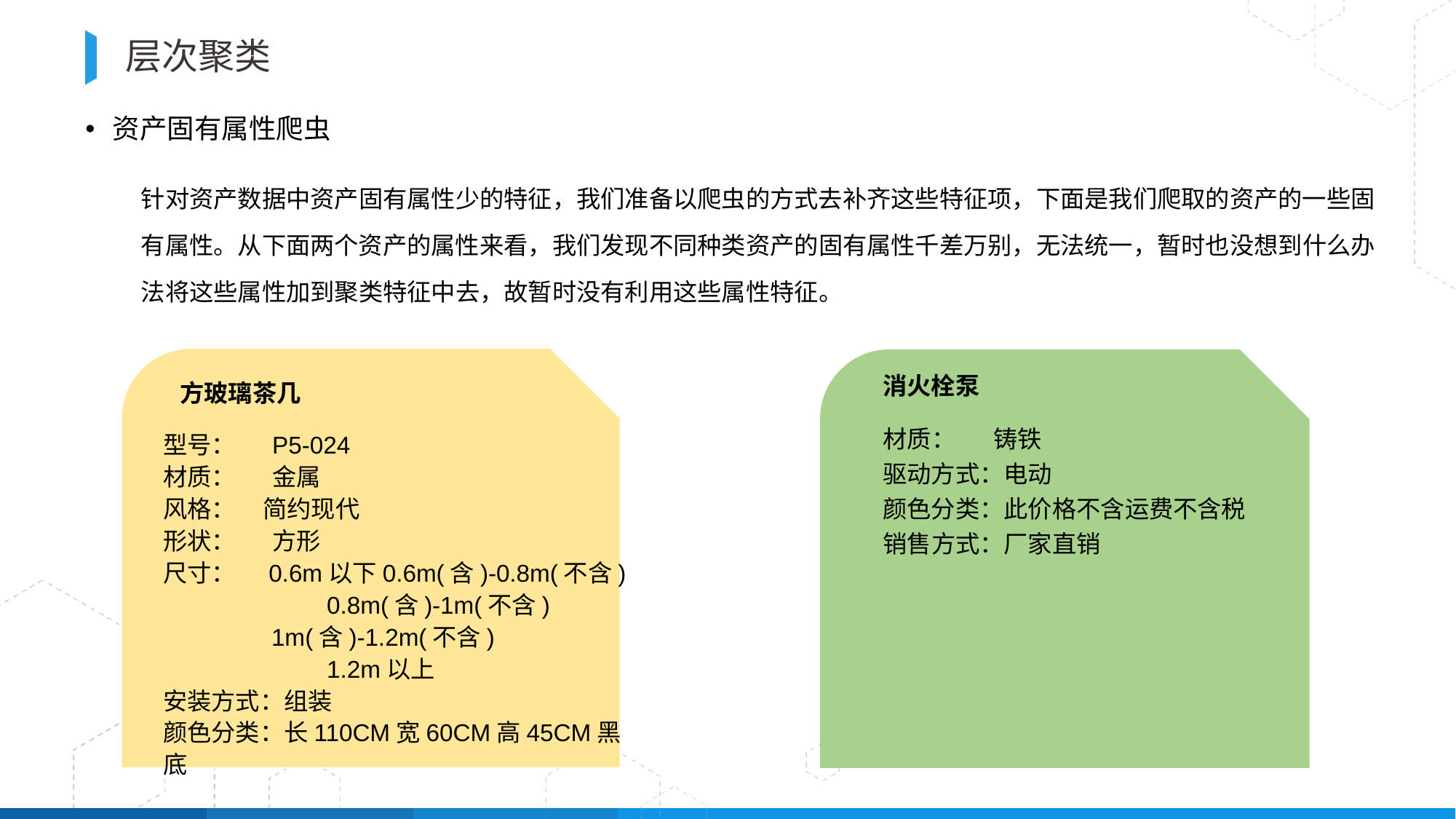

# 层次聚类
资产固有属性爬虫
针对资产数据中资产固有属性少的特征，我们准备以爬虫的方式去补齐这些特征项，下面是我们爬取的资产的一些固有属性。从下面两个资产的属性来看，我们发现不同种类资产的固有属性千差万别，无法统一，暂时也没想到什么办法将这些属性加到聚类特征中去，故暂时没有利用这些属性特征。

消火栓泵
方玻璃茶几
材质：       铸铁
驱动方式：电动
颜色分类：此价格不含运费不含税
销售方式：厂家直销
型号：	P5-024
材质：	金属
风格：     简约现代
形状：	方形
尺寸：     0.6m以下0.6m(含)-0.8m(不含)
	0.8m(含)-1m(不含)
        1m(含)-1.2m(不含)
	1.2m以上
安装方式：组装
颜色分类：长110CM宽60CM高45CM黑底